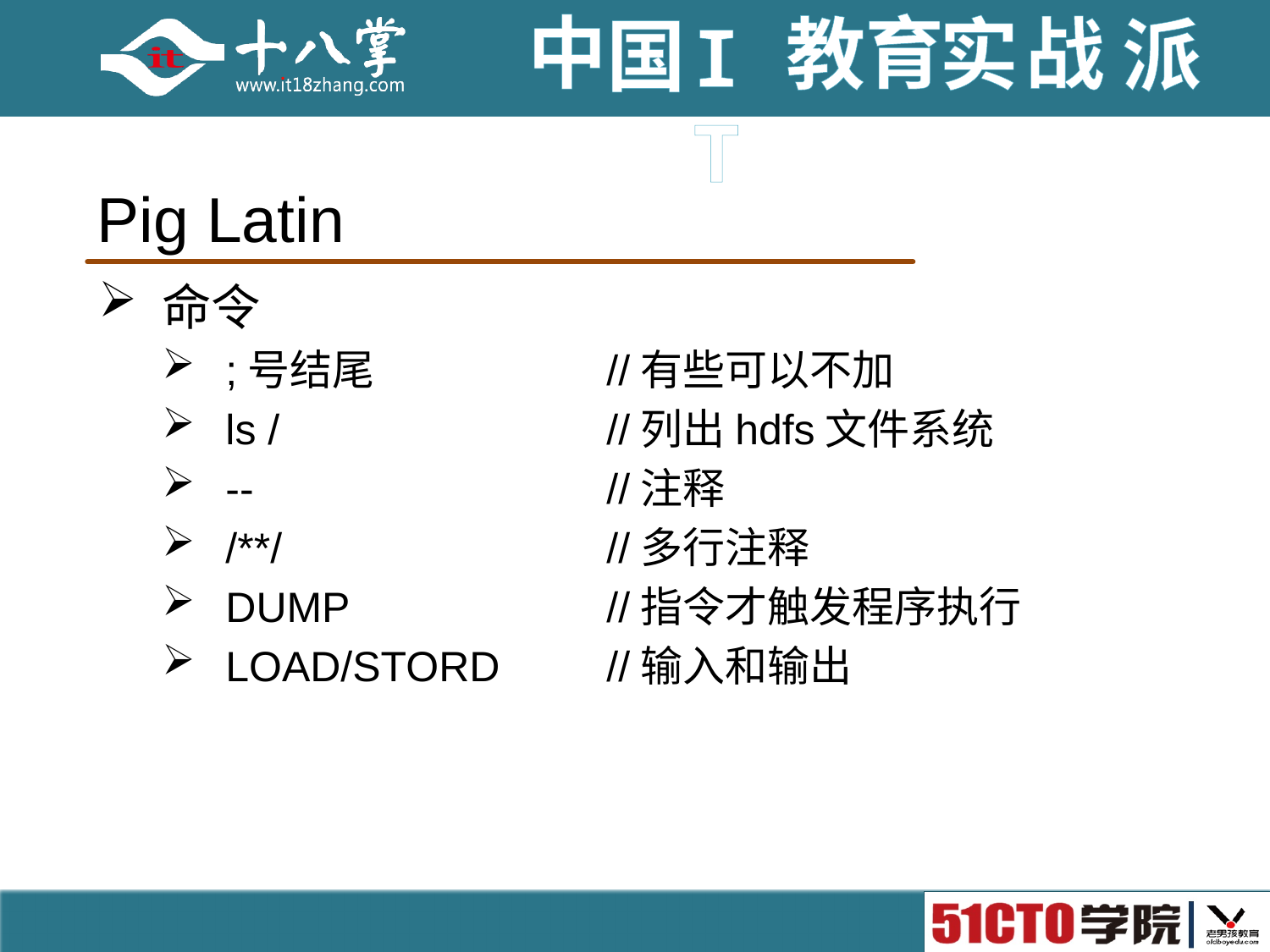

# Pig Latin
命令
;号结尾		//有些可以不加
ls /			//列出hdfs文件系统
--			//注释
/**/			//多行注释
DUMP			//指令才触发程序执行
LOAD/STORD	//输入和输出